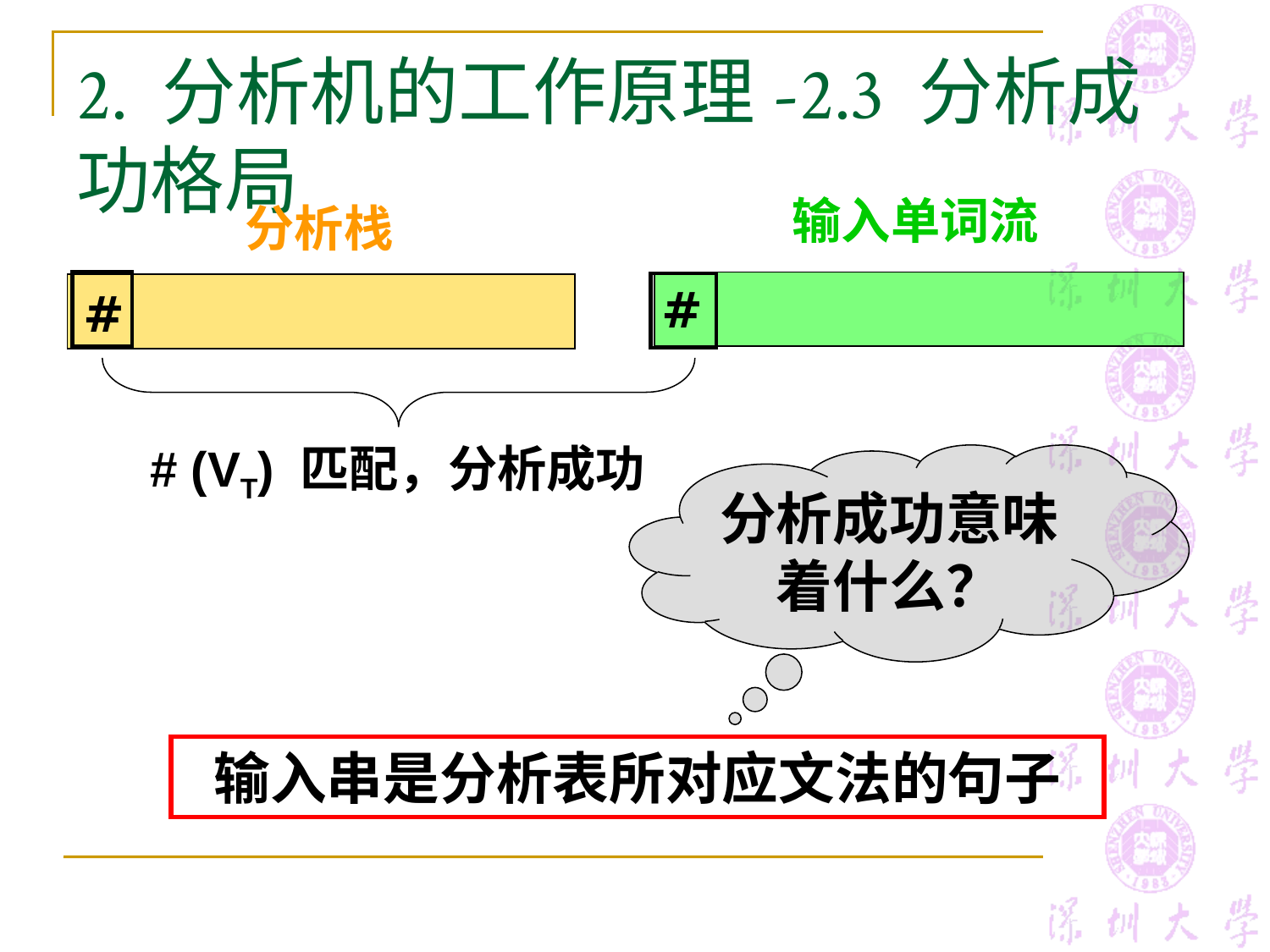

# 2. 分析机的工作原理-2.3 分析成功格局
输入单词流
分析栈

#

#

# (VT) 匹配，分析成功
分析成功意味着什么？
输入串是分析表所对应文法的句子